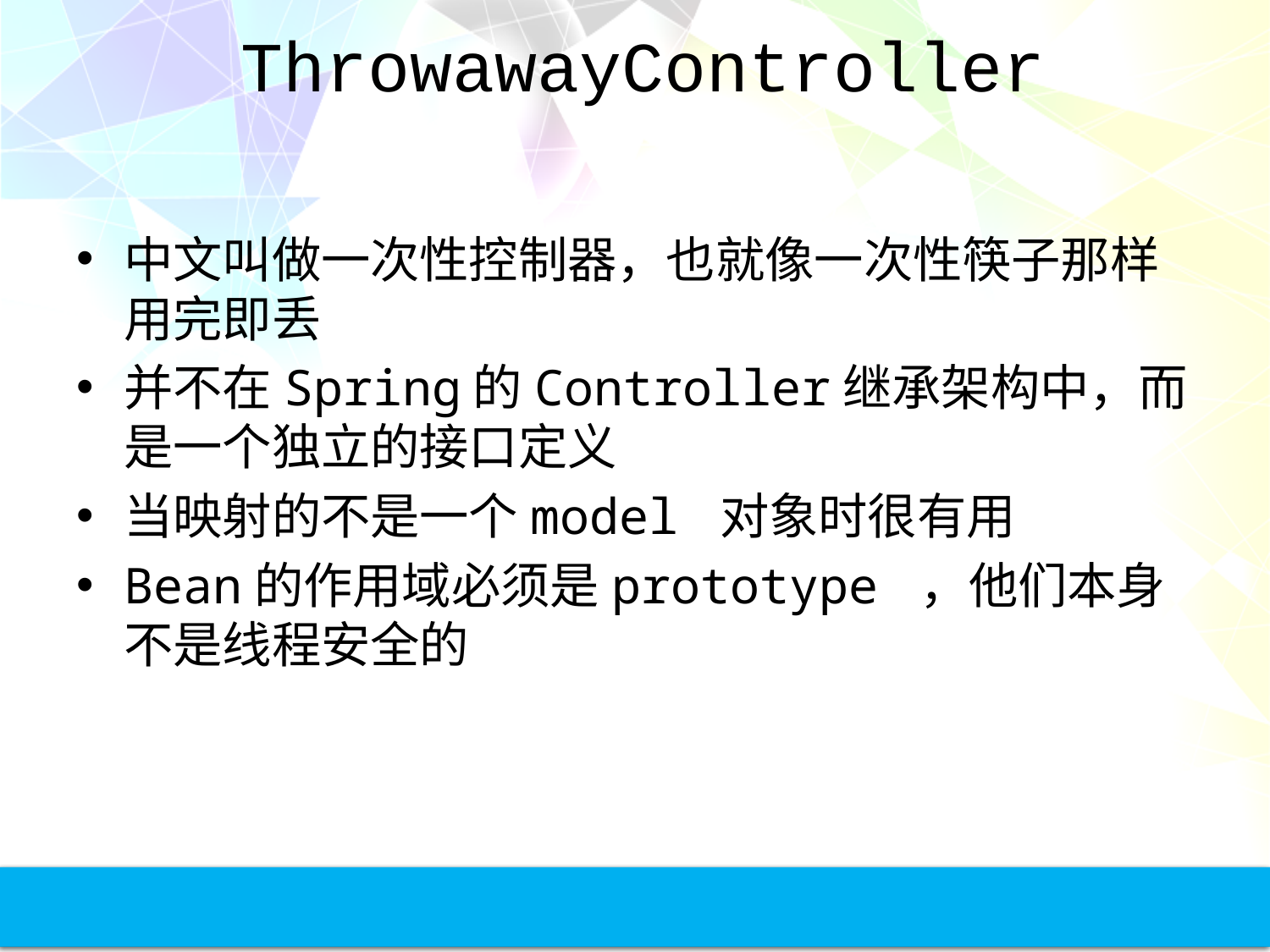

# ThrowawayController
中文叫做一次性控制器，也就像一次性筷子那样用完即丢
并不在Spring的Controller继承架构中，而是一个独立的接口定义
当映射的不是一个model 对象时很有用
Bean的作用域必须是prototype ，他们本身不是线程安全的